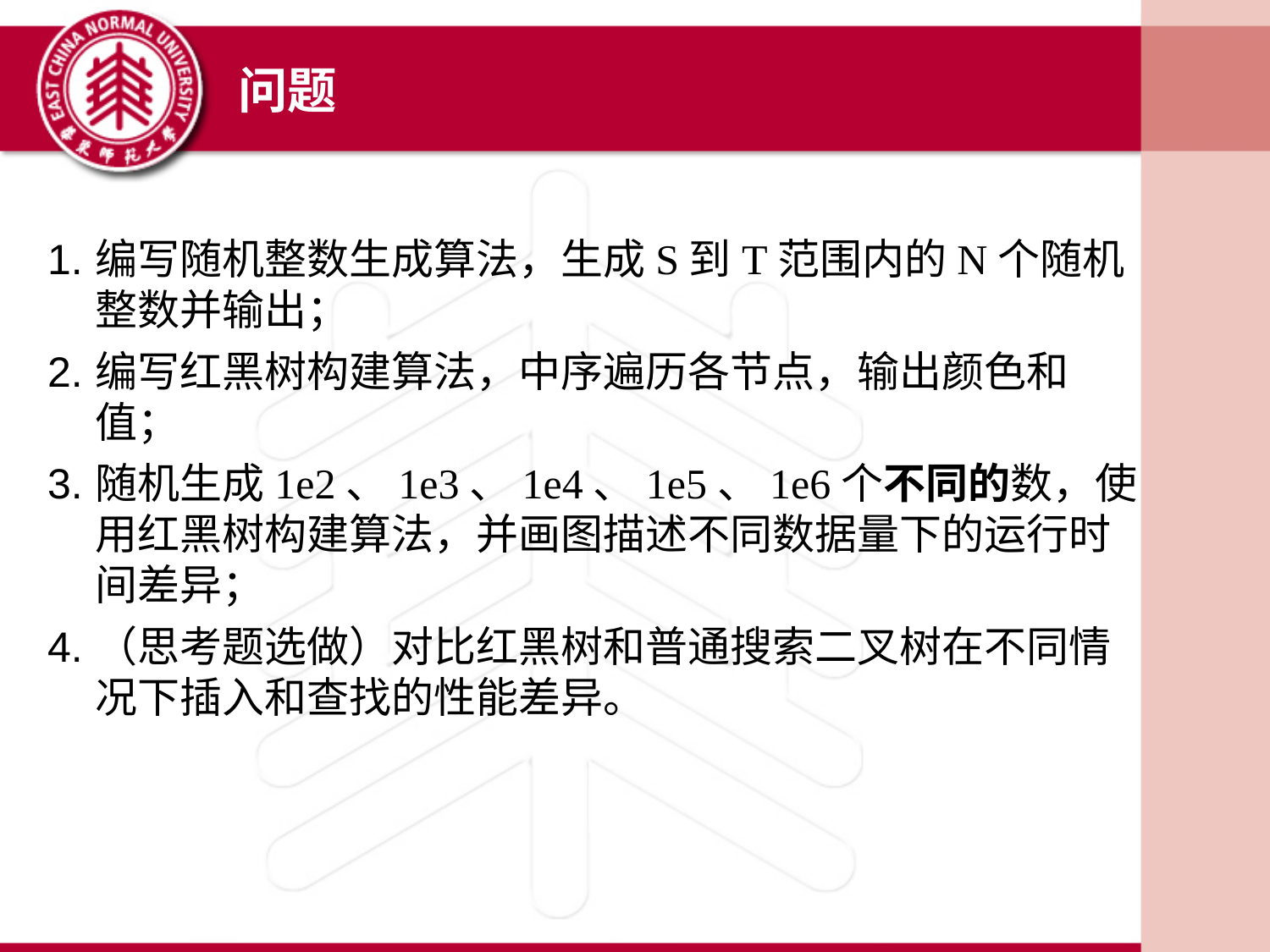

问题
编写随机整数生成算法，生成S到T范围内的N个随机整数并输出；
编写红黑树构建算法，中序遍历各节点，输出颜色和值；
随机生成1e2、1e3、1e4、1e5、1e6个不同的数，使用红黑树构建算法，并画图描述不同数据量下的运行时间差异；
（思考题选做）对比红黑树和普通搜索二叉树在不同情况下插入和查找的性能差异。